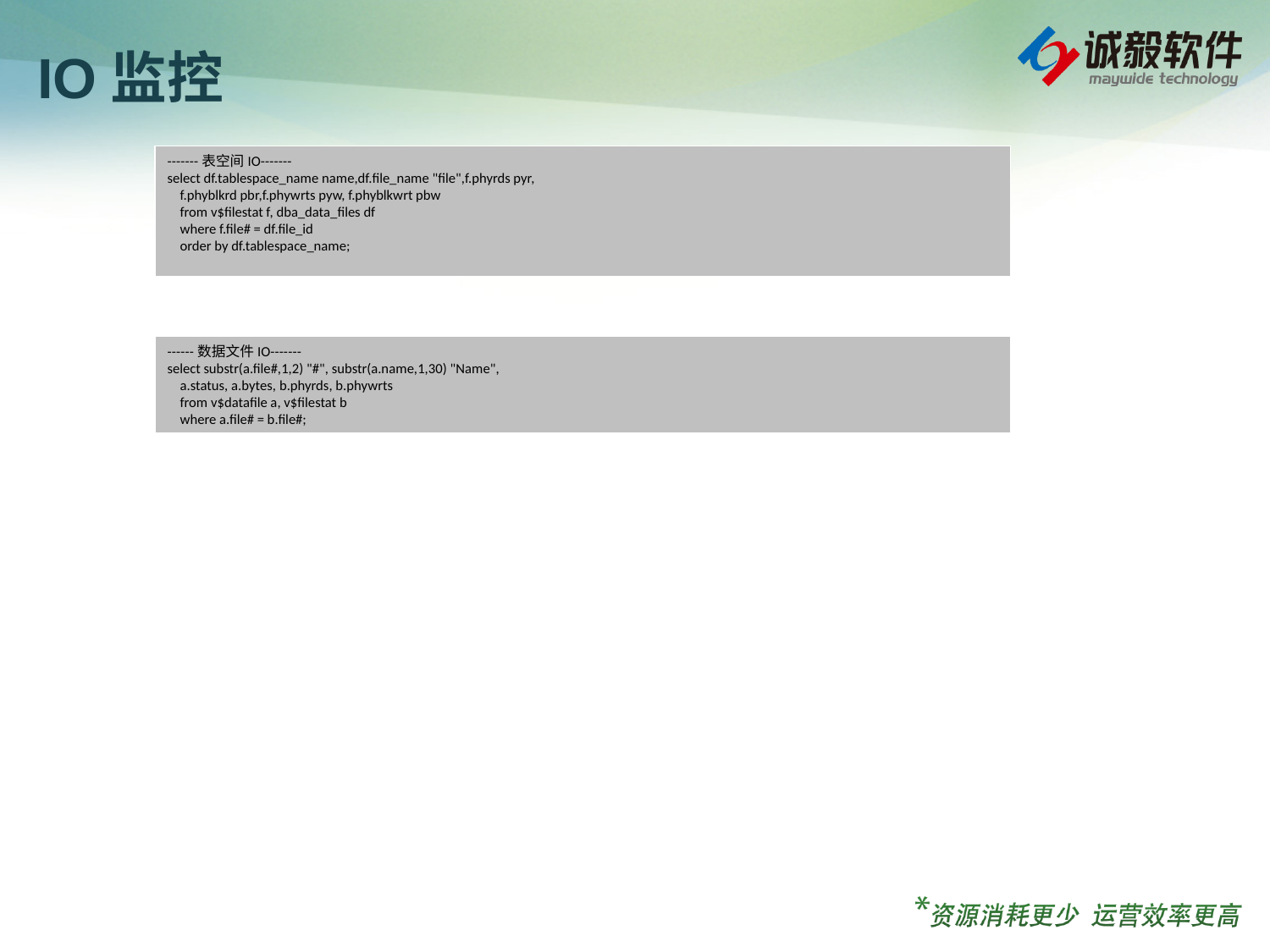

# IO监控
-------表空间IO-------
select df.tablespace_name name,df.file_name "file",f.phyrds pyr,
    f.phyblkrd pbr,f.phywrts pyw, f.phyblkwrt pbw
    from v$filestat f, dba_data_files df
    where f.file# = df.file_id
    order by df.tablespace_name;

------数据文件IO-------
select substr(a.file#,1,2) "#", substr(a.name,1,30) "Name",
    a.status, a.bytes, b.phyrds, b.phywrts
    from v$datafile a, v$filestat b
    where a.file# = b.file#;